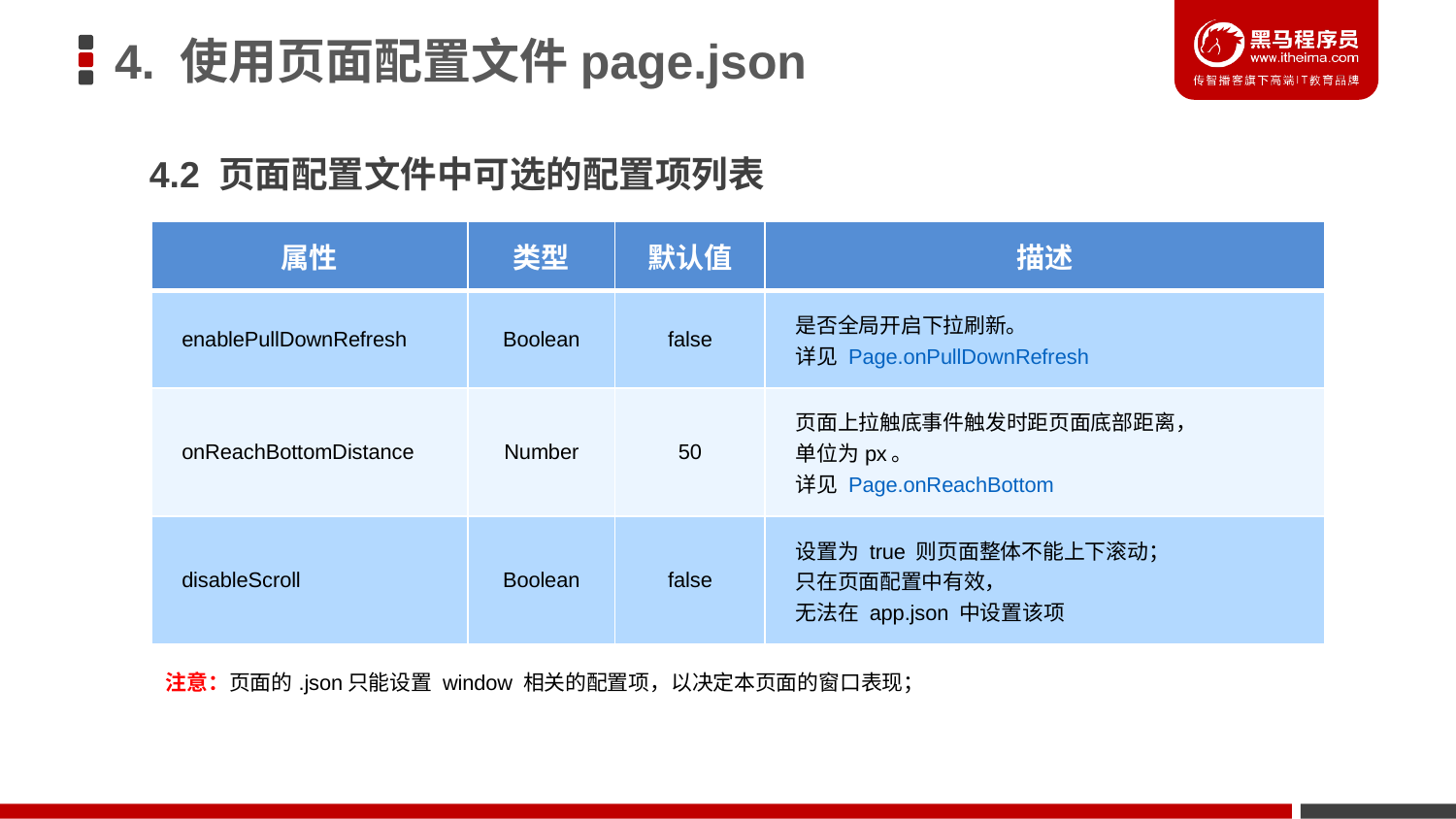

# 4. 使用页面配置文件page.json
4.2 页面配置文件中可选的配置项列表
| 属性 | 类型 | 默认值 | 描述 |
| --- | --- | --- | --- |
| enablePullDownRefresh | Boolean | false | 是否全局开启下拉刷新。 详见 Page.onPullDownRefresh |
| onReachBottomDistance | Number | 50 | 页面上拉触底事件触发时距页面底部距离， 单位为px。 详见 Page.onReachBottom |
| disableScroll | Boolean | false | 设置为 true 则页面整体不能上下滚动； 只在页面配置中有效， 无法在 app.json 中设置该项 |
注意：页面的.json只能设置 window 相关的配置项，以决定本页面的窗口表现；